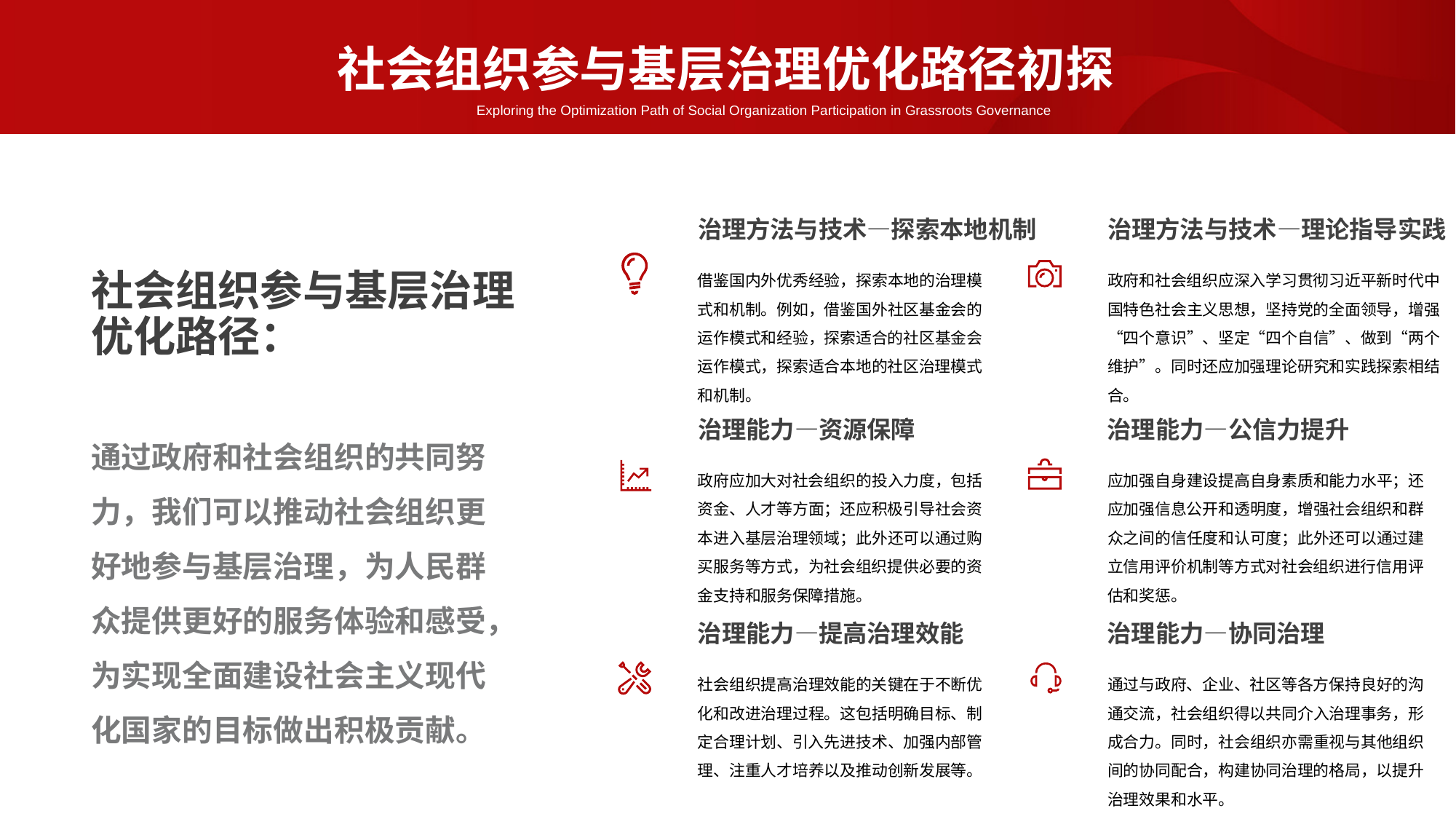

社会组织参与基层治理优化路径初探
Exploring the Optimization Path of Social Organization Participation in Grassroots Governance
治理方法与技术—探索本地机制
治理方法与技术—理论指导实践

借鉴国内外优秀经验，探索本地的治理模式和机制。例如，借鉴国外社区基金会的运作模式和经验，探索适合的社区基金会运作模式，探索适合本地的社区治理模式和机制。
政府和社会组织应深入学习贯彻习近平新时代中国特色社会主义思想，坚持党的全面领导，增强“四个意识”、坚定“四个自信”、做到“两个维护”。同时还应加强理论研究和实践探索相结合。

社会组织参与基层治理优化路径：
治理能力—资源保障
治理能力—公信力提升
通过政府和社会组织的共同努力，我们可以推动社会组织更好地参与基层治理，为人民群众提供更好的服务体验和感受，为实现全面建设社会主义现代化国家的目标做出积极贡献。

政府应加大对社会组织的投入力度，包括资金、人才等方面；还应积极引导社会资本进入基层治理领域；此外还可以通过购买服务等方式，为社会组织提供必要的资金支持和服务保障措施。
应加强自身建设提高自身素质和能力水平；还应加强信息公开和透明度，增强社会组织和群众之间的信任度和认可度；此外还可以通过建立信用评价机制等方式对社会组织进行信用评估和奖惩。

治理能力—提高治理效能
治理能力—协同治理
社会组织提高治理效能的关键在于不断优化和改进治理过程。这包括明确目标、制定合理计划、引入先进技术、加强内部管理、注重人才培养以及推动创新发展等。
通过与政府、企业、社区等各方保持良好的沟通交流，社会组织得以共同介入治理事务，形成合力。同时，社会组织亦需重视与其他组织间的协同配合，构建协同治理的格局，以提升治理效果和水平。